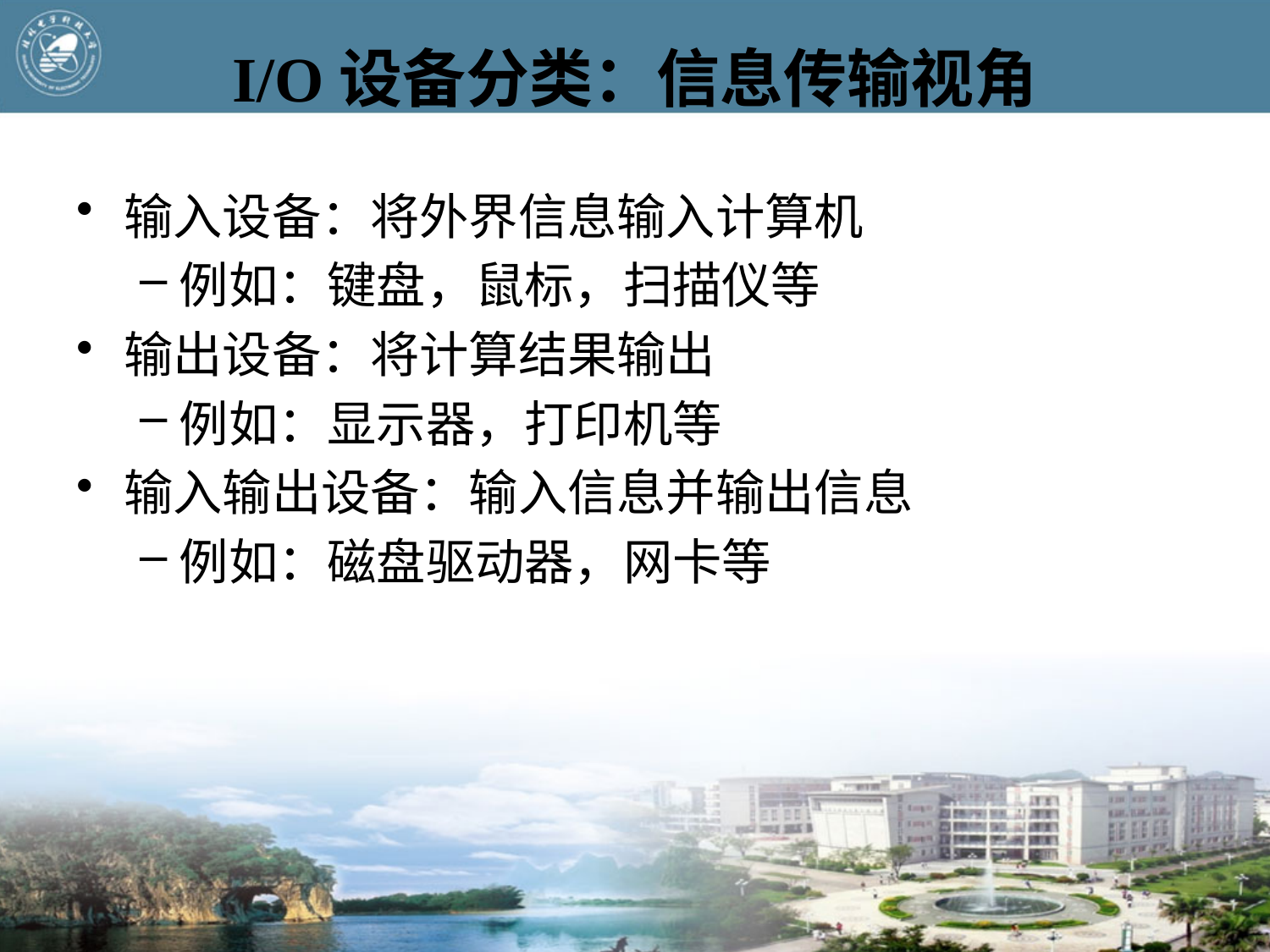

# I/O设备分类：信息传输视角
输入设备：将外界信息输入计算机
例如：键盘，鼠标，扫描仪等
输出设备：将计算结果输出
例如：显示器，打印机等
输入输出设备：输入信息并输出信息
例如：磁盘驱动器，网卡等